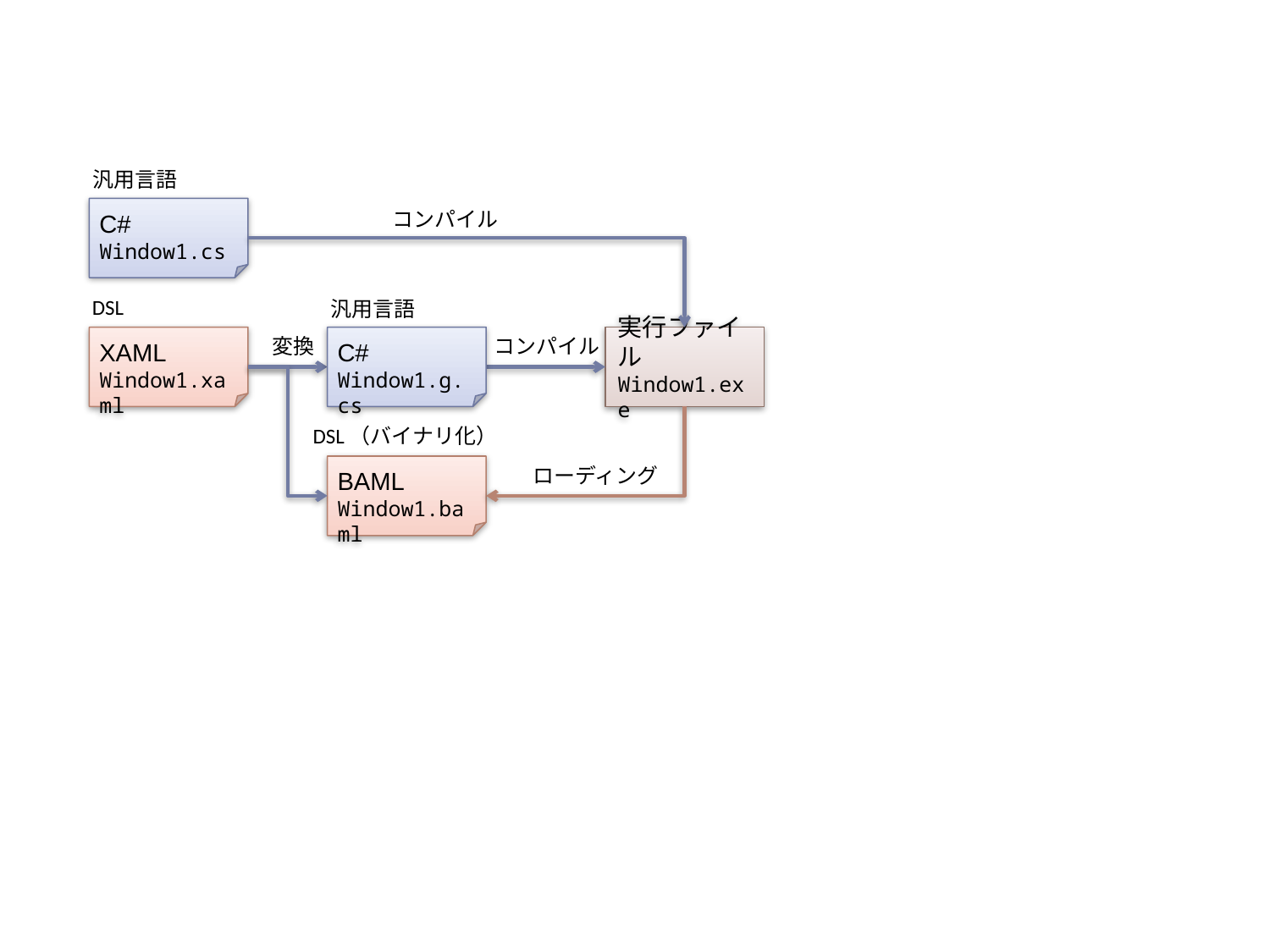

汎用言語
C#
Window1.cs
コンパイル
DSL
汎用言語
XAML
Window1.xaml
変換
C#
Window1.g.cs
コンパイル
実行ファイル
Window1.exe
DSL（バイナリ化）
BAML
Window1.baml
ローディング